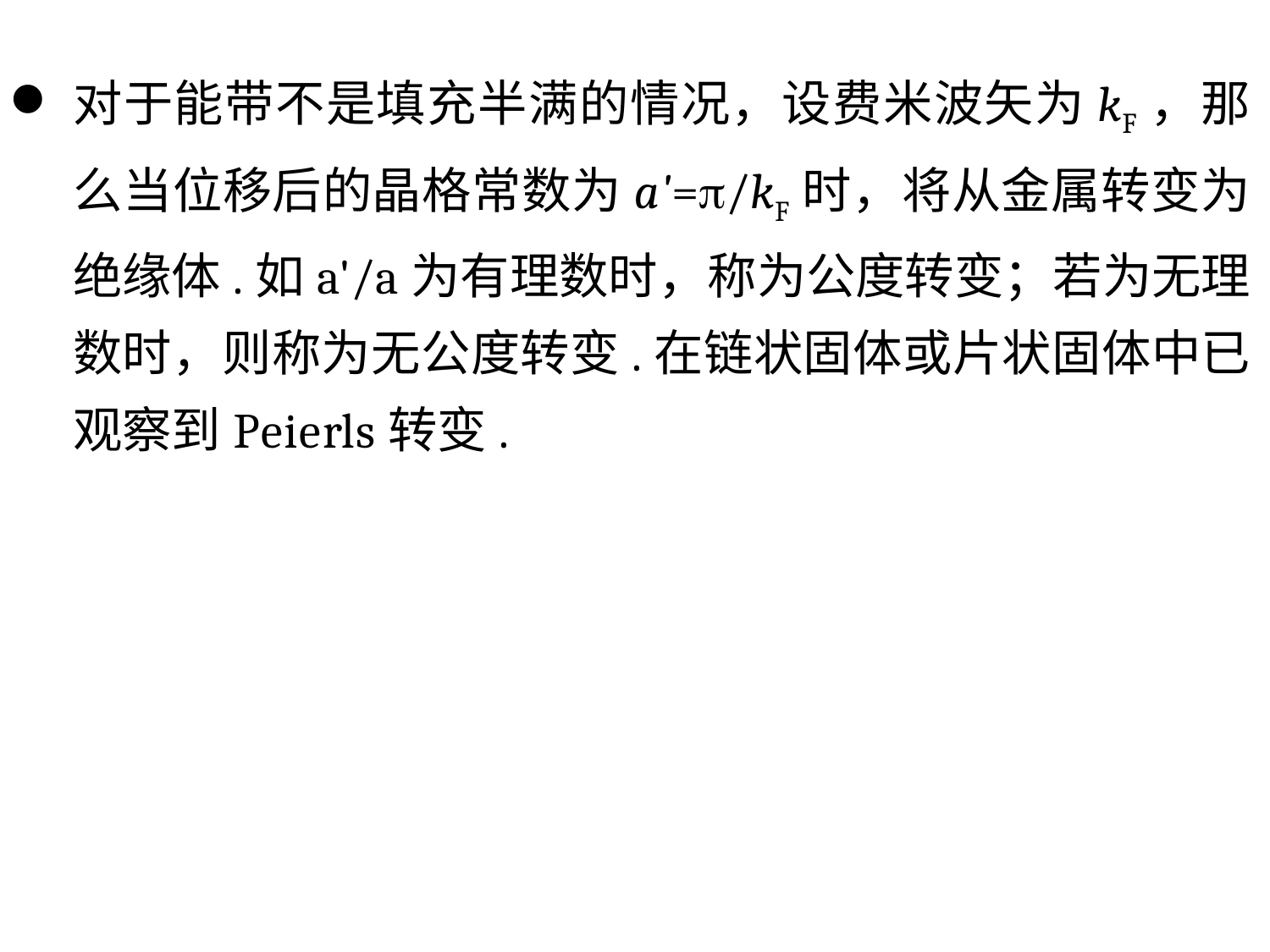

对于能带不是填充半满的情况，设费米波矢为kF，那么当位移后的晶格常数为a'=π/kF时，将从金属转变为绝缘体.如a'/a为有理数时，称为公度转变；若为无理数时，则称为无公度转变.在链状固体或片状固体中已观察到Peierls转变.